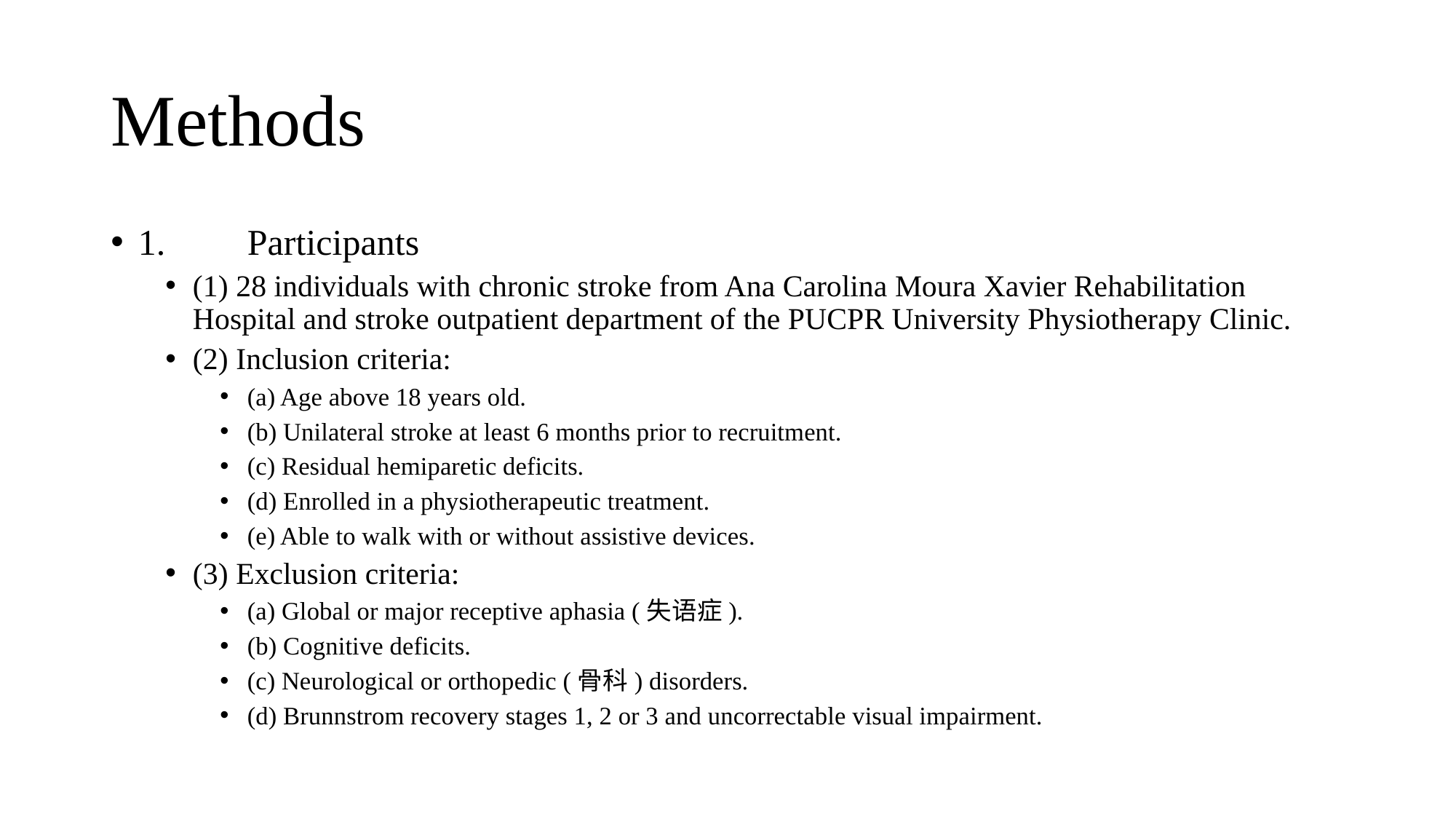

# Methods
1.	Participants
(1) 28 individuals with chronic stroke from Ana Carolina Moura Xavier Rehabilitation Hospital and stroke outpatient department of the PUCPR University Physiotherapy Clinic.
(2) Inclusion criteria:
(a) Age above 18 years old.
(b) Unilateral stroke at least 6 months prior to recruitment.
(c) Residual hemiparetic deficits.
(d) Enrolled in a physiotherapeutic treatment.
(e) Able to walk with or without assistive devices.
(3) Exclusion criteria:
(a) Global or major receptive aphasia (失语症).
(b) Cognitive deficits.
(c) Neurological or orthopedic (骨科) disorders.
(d) Brunnstrom recovery stages 1, 2 or 3 and uncorrectable visual impairment.